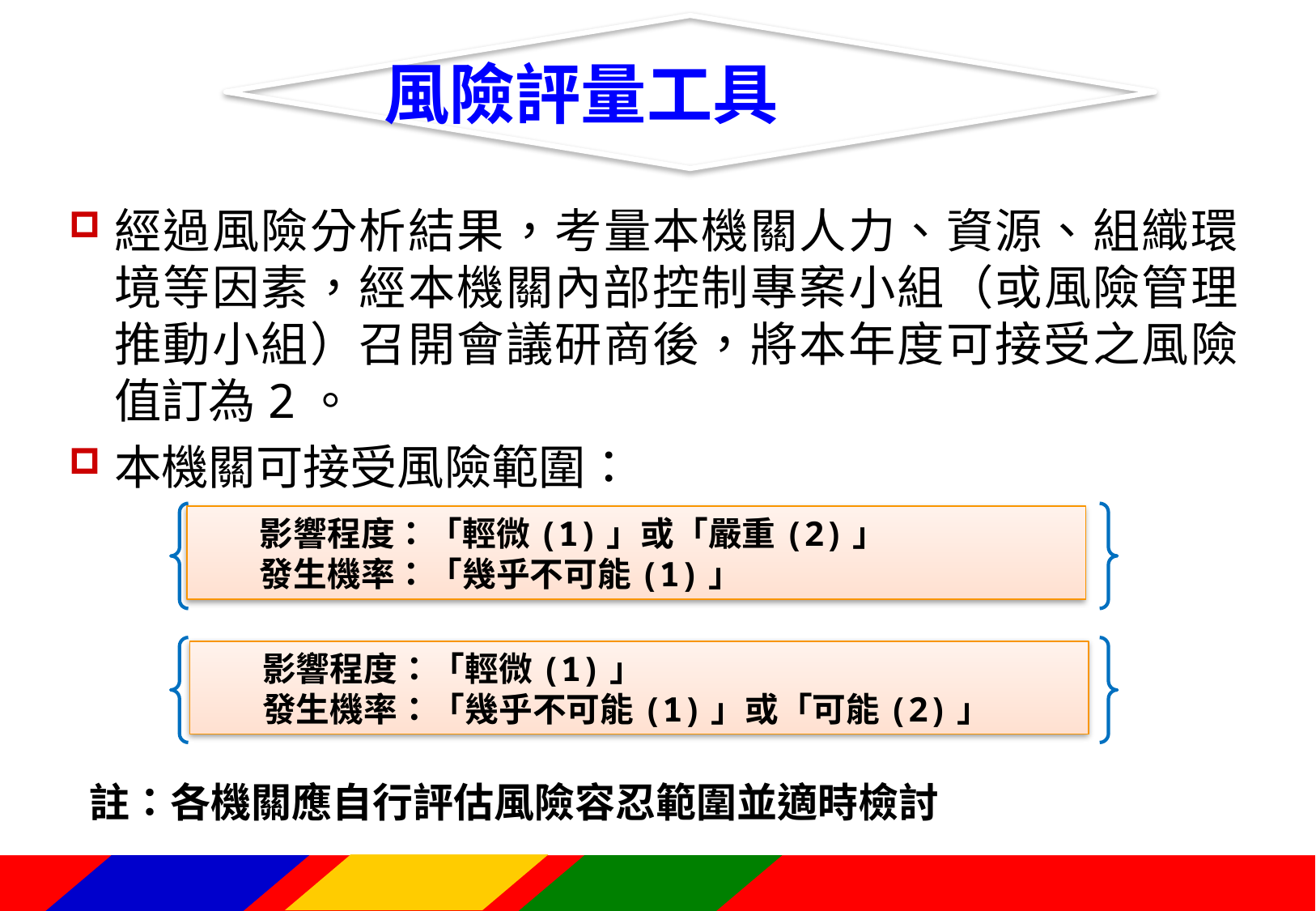

風險評量工具

經過風險分析結果，考量本機關人力、資源、組織環境等因素，經本機關內部控制專案小組（或風險管理推動小組）召開會議研商後，將本年度可接受之風險值訂為2。
本機關可接受風險範圍：

影響程度：「輕微(1)」或「嚴重(2)」
發生機率：「幾乎不可能(1)」

影響程度：「輕微(1)」
發生機率：「幾乎不可能(1)」或「可能(2)」
註：各機關應自行評估風險容忍範圍並適時檢討

72